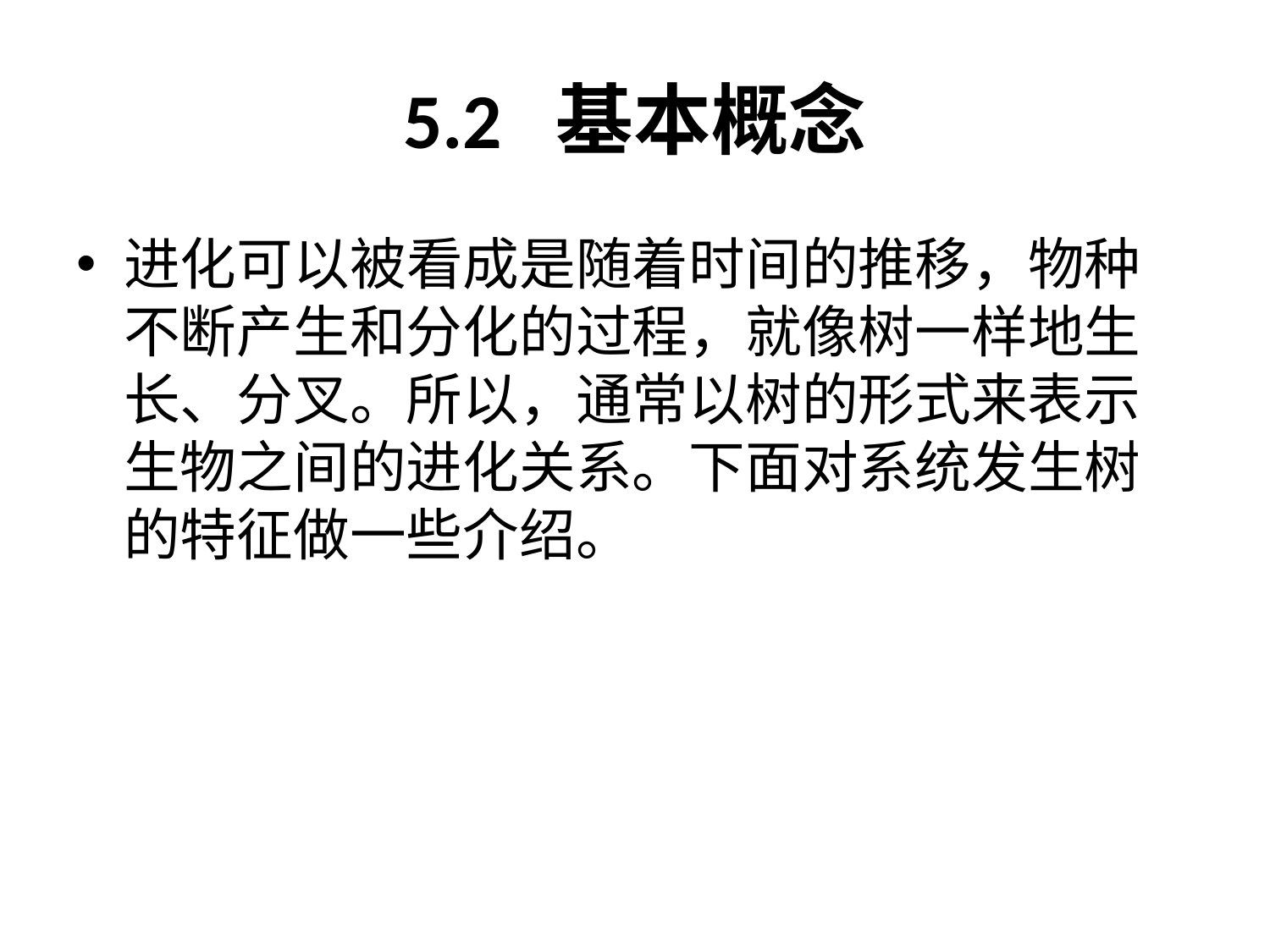

# 5.2  基本概念
进化可以被看成是随着时间的推移，物种不断产生和分化的过程，就像树一样地生长、分叉。所以，通常以树的形式来表示生物之间的进化关系。下面对系统发生树的特征做一些介绍。